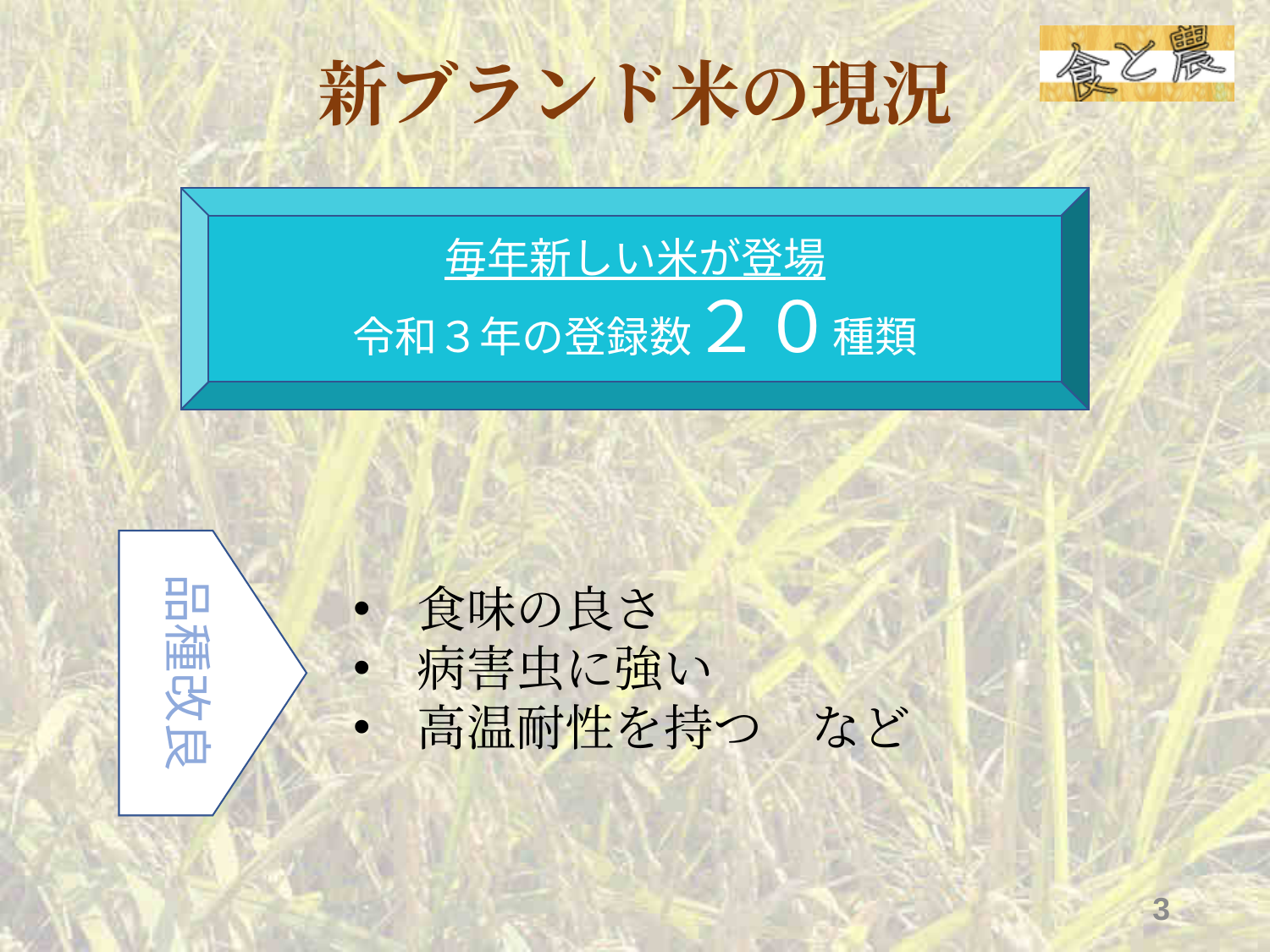

# 新ブランド米の現況
毎年新しい米が登場
令和３年の登録数２０種類
品種改良
食味の良さ
病害虫に強い
高温耐性を持つ　など
3